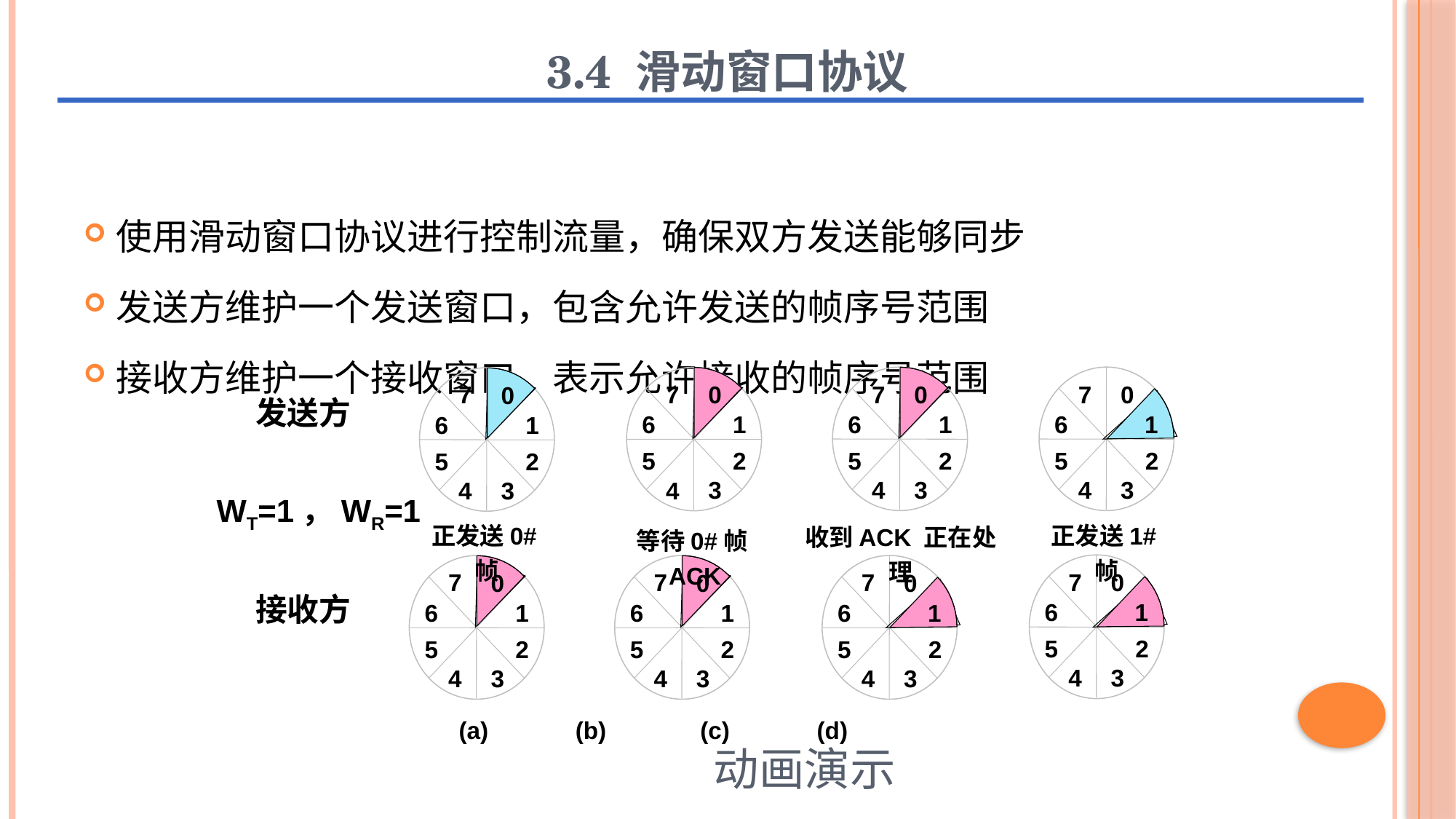

使用滑动窗口协议进行控制流量，确保双方发送能够同步
发送方维护一个发送窗口，包含允许发送的帧序号范围
接收方维护一个接收窗口，表示允许接收的帧序号范围
3.4 滑动窗口协议
发送方
7

6
1

5
2
3
4
0

7

0

6
1

5
2
3
4
7

6
1

5
2
3
4
0

7

6
1

5
2
3
4
0

正发送0#帧
正发送1#帧
收到ACK 正在处理
等待0#帧ACK
WT=1，WR=1
接收方
7

0

6
1

5
2
3
4
7

6
1

5
2
3
4
0

7

6
1

5
2
3
4
0

7

0

6
1

5
2
3
4
(a)             (b)              (c)             (d)
动画演示